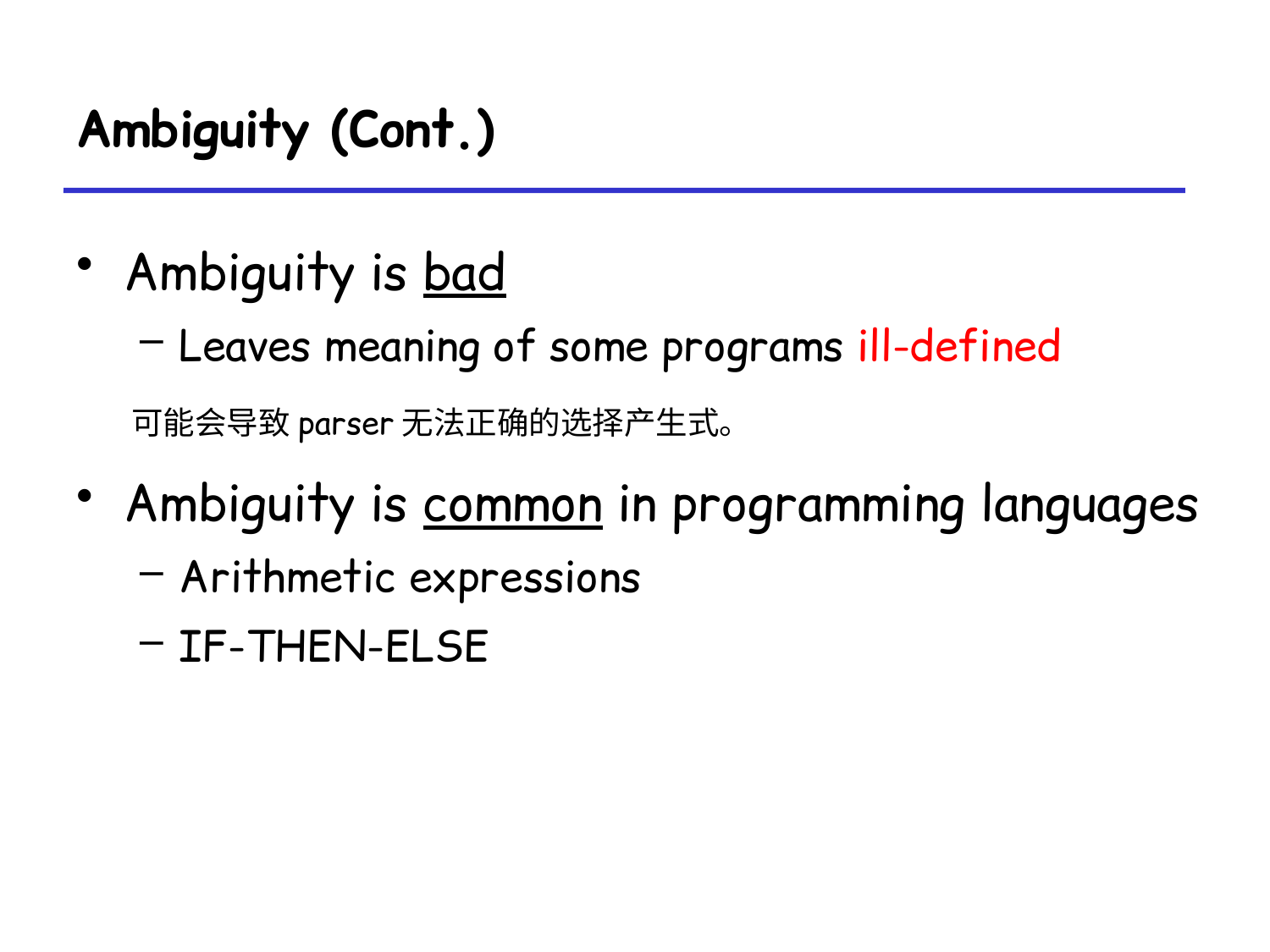

# Ambiguity (Cont.)
Ambiguity is bad
Leaves meaning of some programs ill-defined

Ambiguity is common in programming languages
Arithmetic expressions
IF-THEN-ELSE
可能会导致parser无法正确的选择产生式。
53